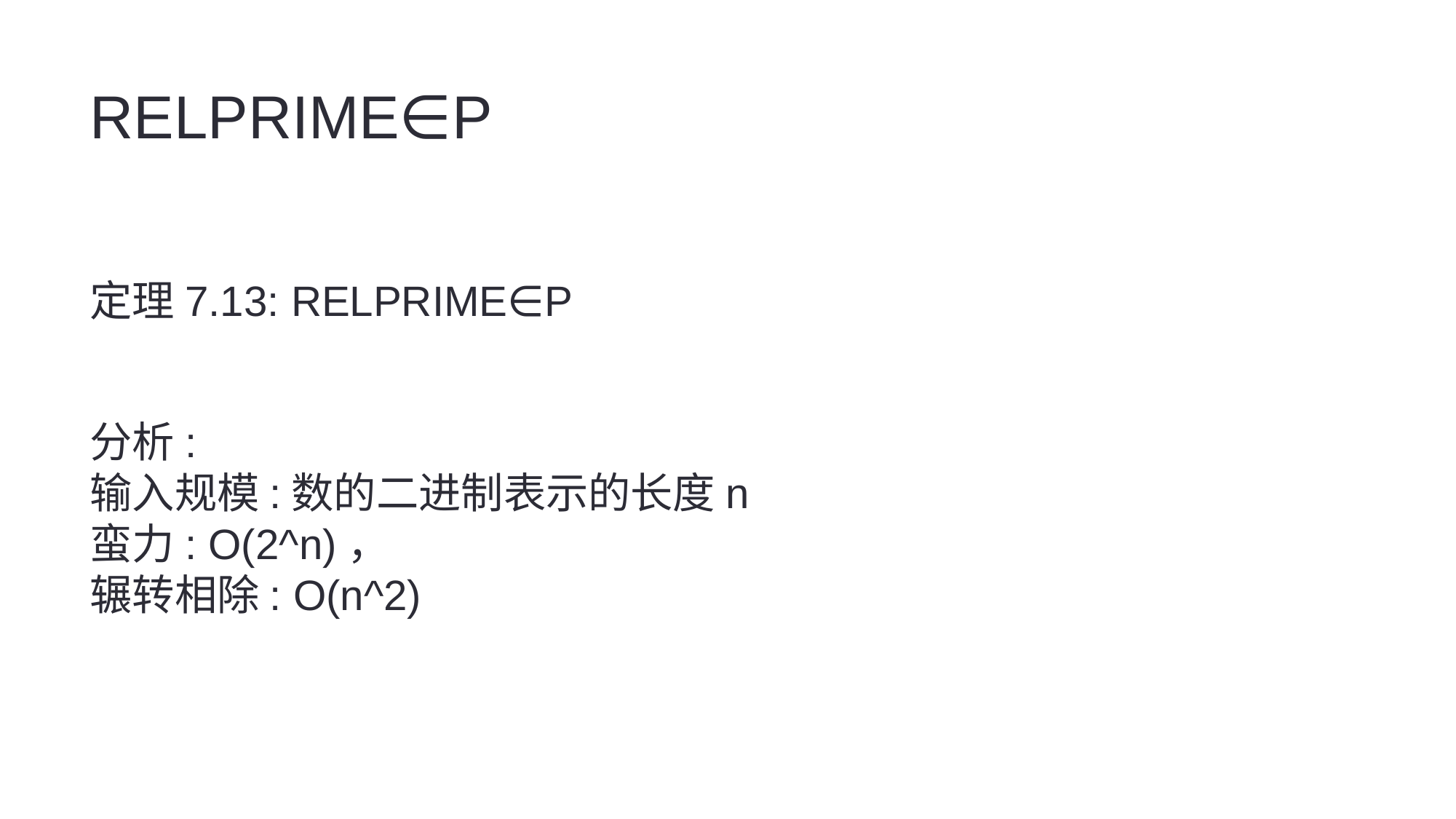

RELPRIME∈P
定理7.13: RELPRIME∈P
分析:
输入规模:数的二进制表示的长度n
蛮力: O(2^n)，
辗转相除: O(n^2)